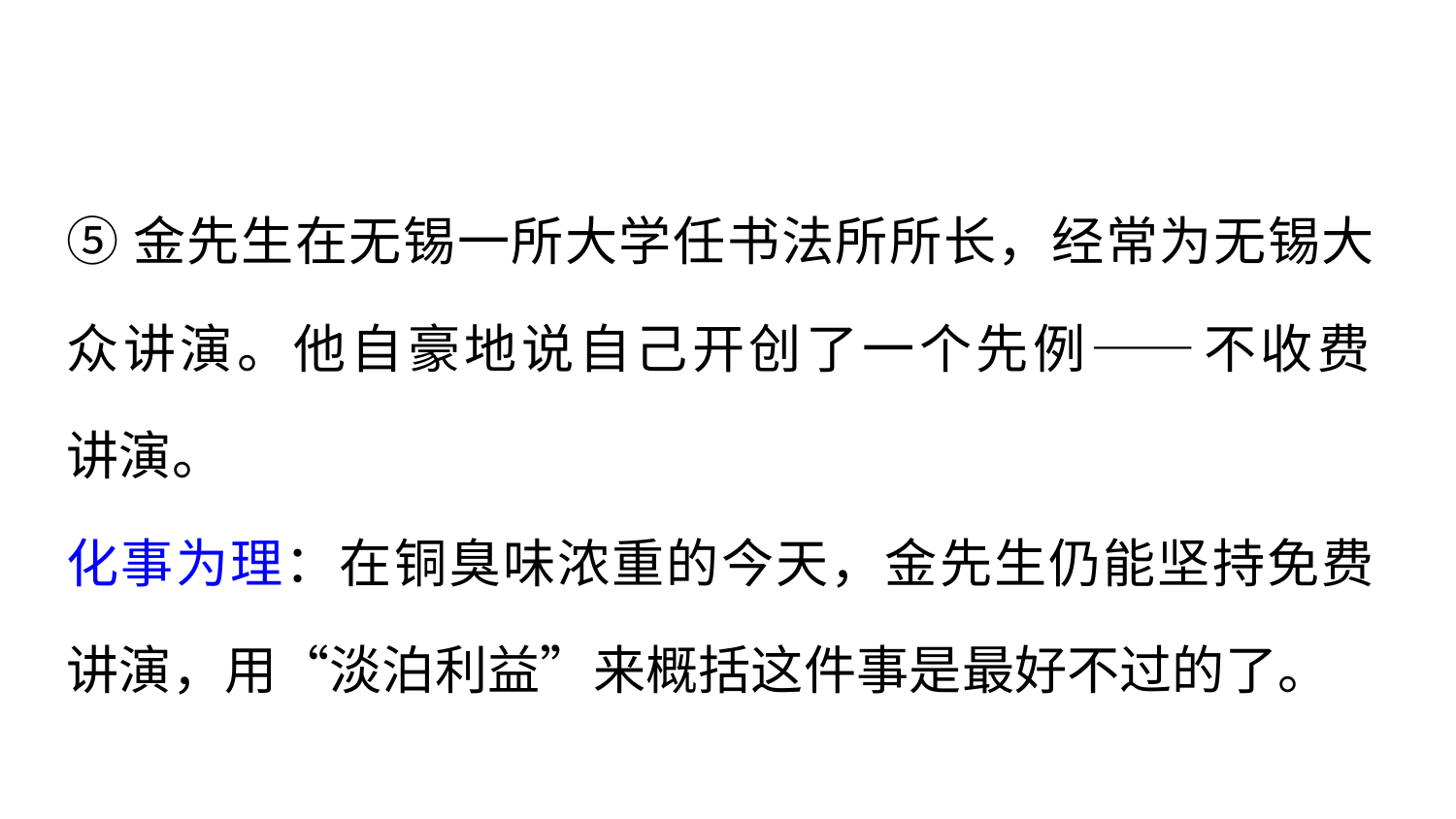

⑤金先生在无锡一所大学任书法所所长，经常为无锡大众讲演。他自豪地说自己开创了一个先例——不收费
讲演。
化事为理：在铜臭味浓重的今天，金先生仍能坚持免费讲演，用“淡泊利益”来概括这件事是最好不过的了。